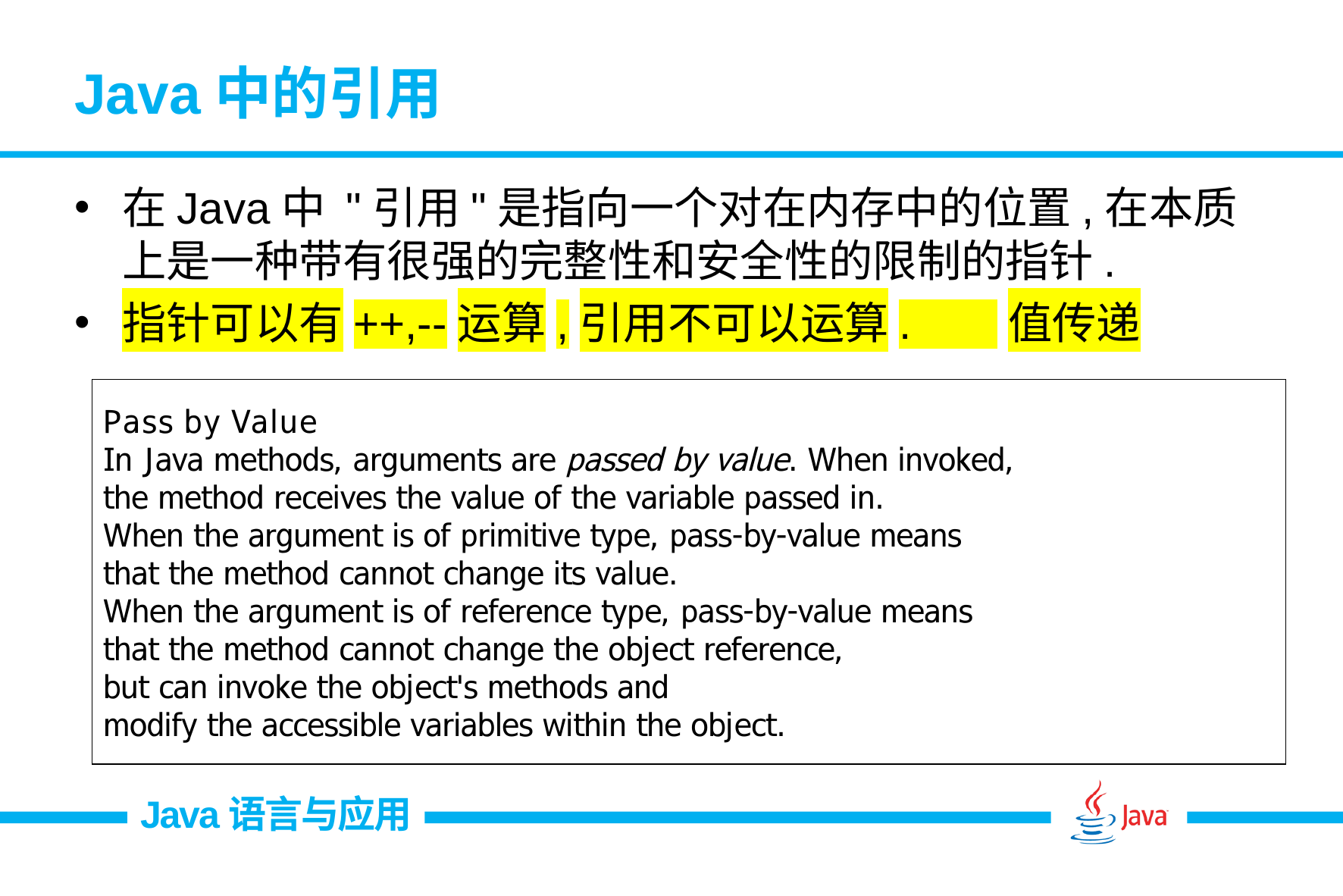

# Java中的引用
在Java中 "引用"是指向一个对在内存中的位置,在本质上是一种带有很强的完整性和安全性的限制的指针.
指针可以有++,--运算,引用不可以运算.       值传递

Pass by Value
In Java methods, arguments are passed by value. When invoked,
the method receives the value of the variable passed in.
When the argument is of primitive type, pass-by-value means
that the method cannot change its value.
When the argument is of reference type, pass-by-value means
that the method cannot change the object reference,
but can invoke the object's methods and
modify the accessible variables within the object.
11